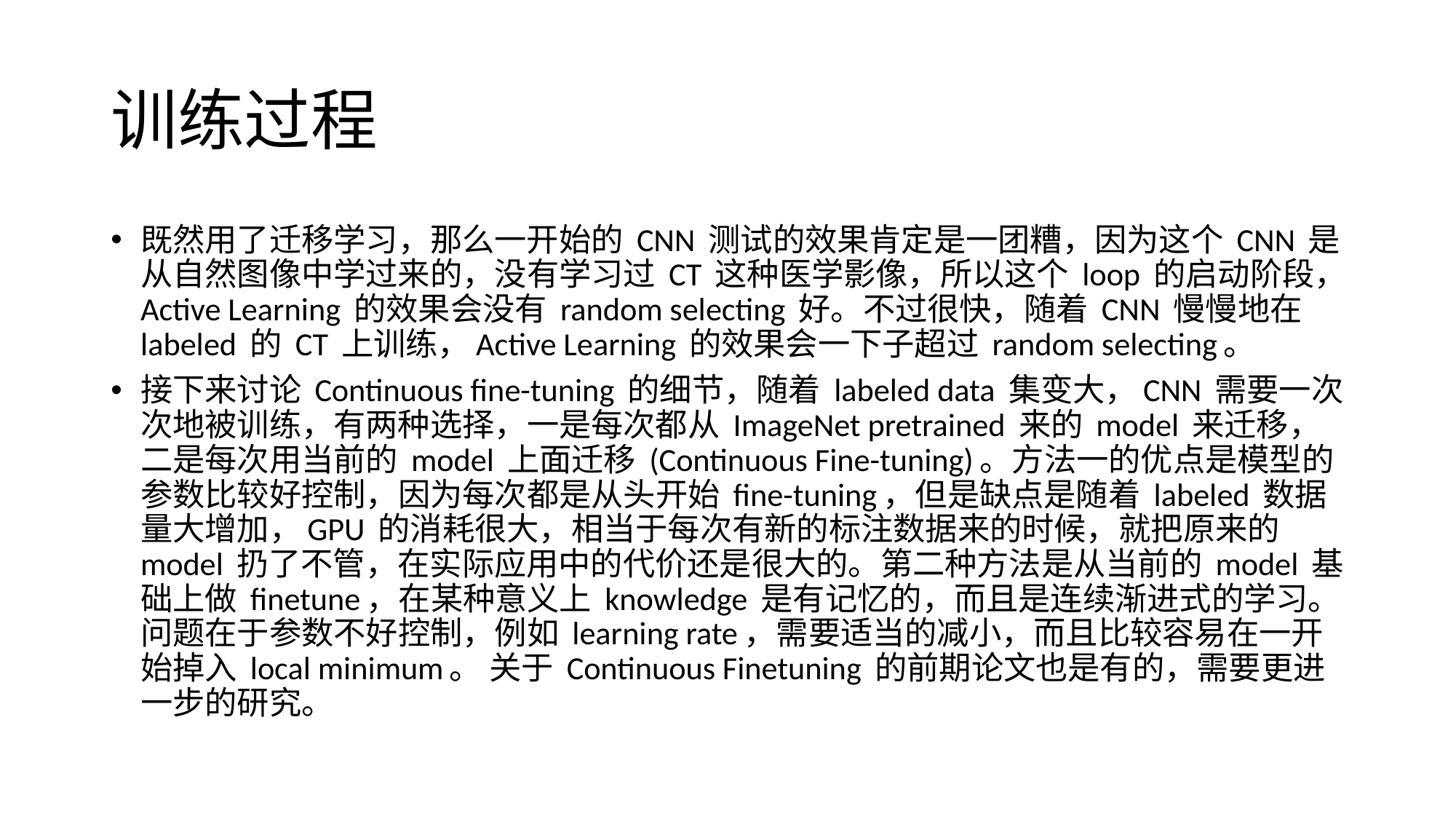

# 训练过程
既然用了迁移学习，那么一开始的 CNN 测试的效果肯定是一团糟，因为这个 CNN 是从自然图像中学过来的，没有学习过 CT 这种医学影像，所以这个 loop 的启动阶段，Active Learning 的效果会没有 random selecting 好。不过很快，随着 CNN 慢慢地在 labeled 的 CT 上训练，Active Learning 的效果会一下子超过 random selecting。
接下来讨论 Continuous fine-tuning 的细节，随着 labeled data 集变大，CNN 需要一次次地被训练，有两种选择，一是每次都从 ImageNet pretrained 来的 model 来迁移，二是每次用当前的 model 上面迁移 (Continuous Fine-tuning)。方法一的优点是模型的参数比较好控制，因为每次都是从头开始 fine-tuning，但是缺点是随着 labeled 数据量大增加，GPU 的消耗很大，相当于每次有新的标注数据来的时候，就把原来的 model 扔了不管，在实际应用中的代价还是很大的。第二种方法是从当前的 model 基础上做 finetune，在某种意义上 knowledge 是有记忆的，而且是连续渐进式的学习。问题在于参数不好控制，例如 learning rate，需要适当的减小，而且比较容易在一开始掉入 local minimum。 关于 Continuous Finetuning 的前期论文也是有的，需要更进一步的研究。